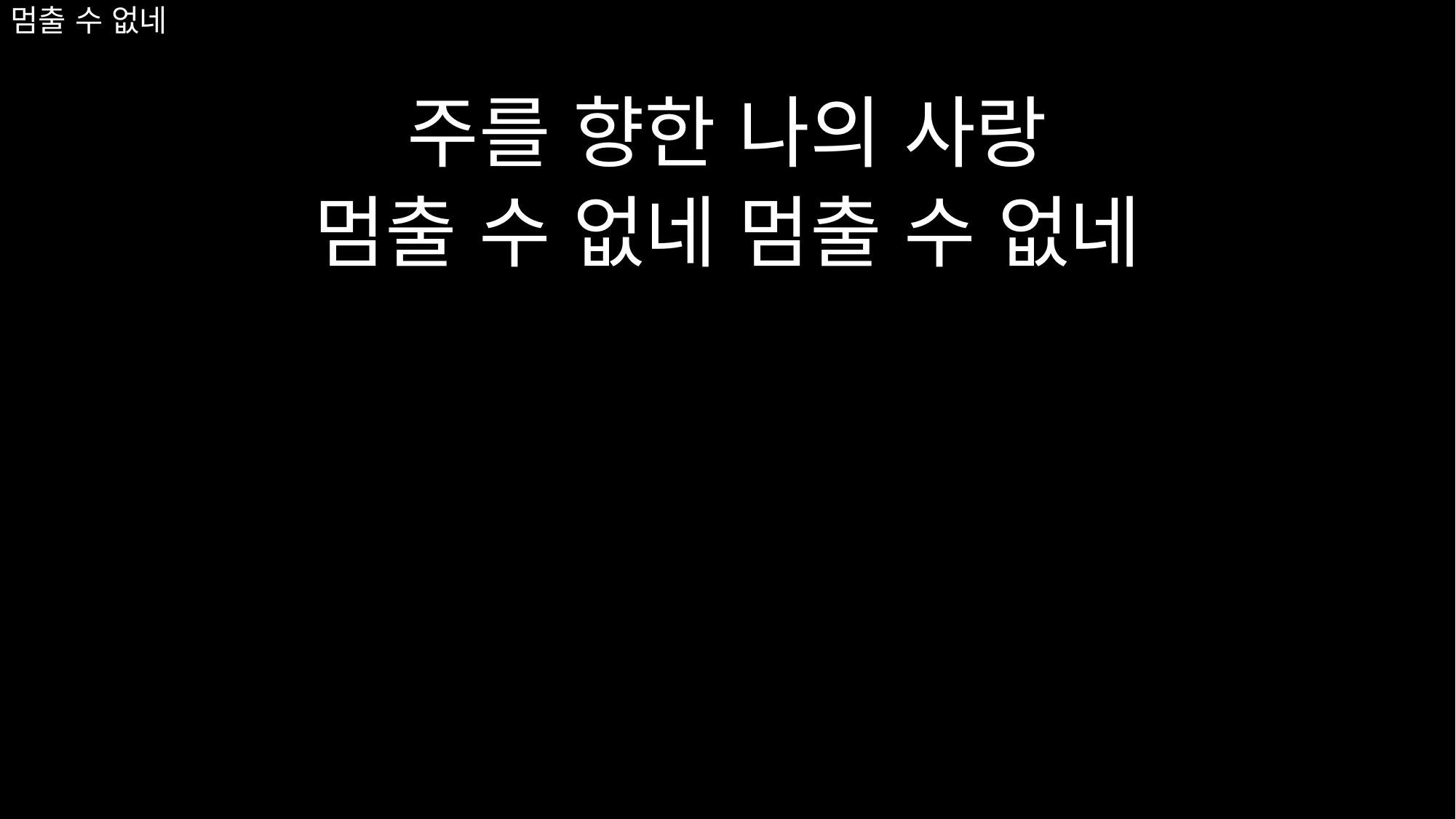

# 멈출 수 없네
주를 향한 나의 사랑
멈출 수 없네 멈출 수 없네